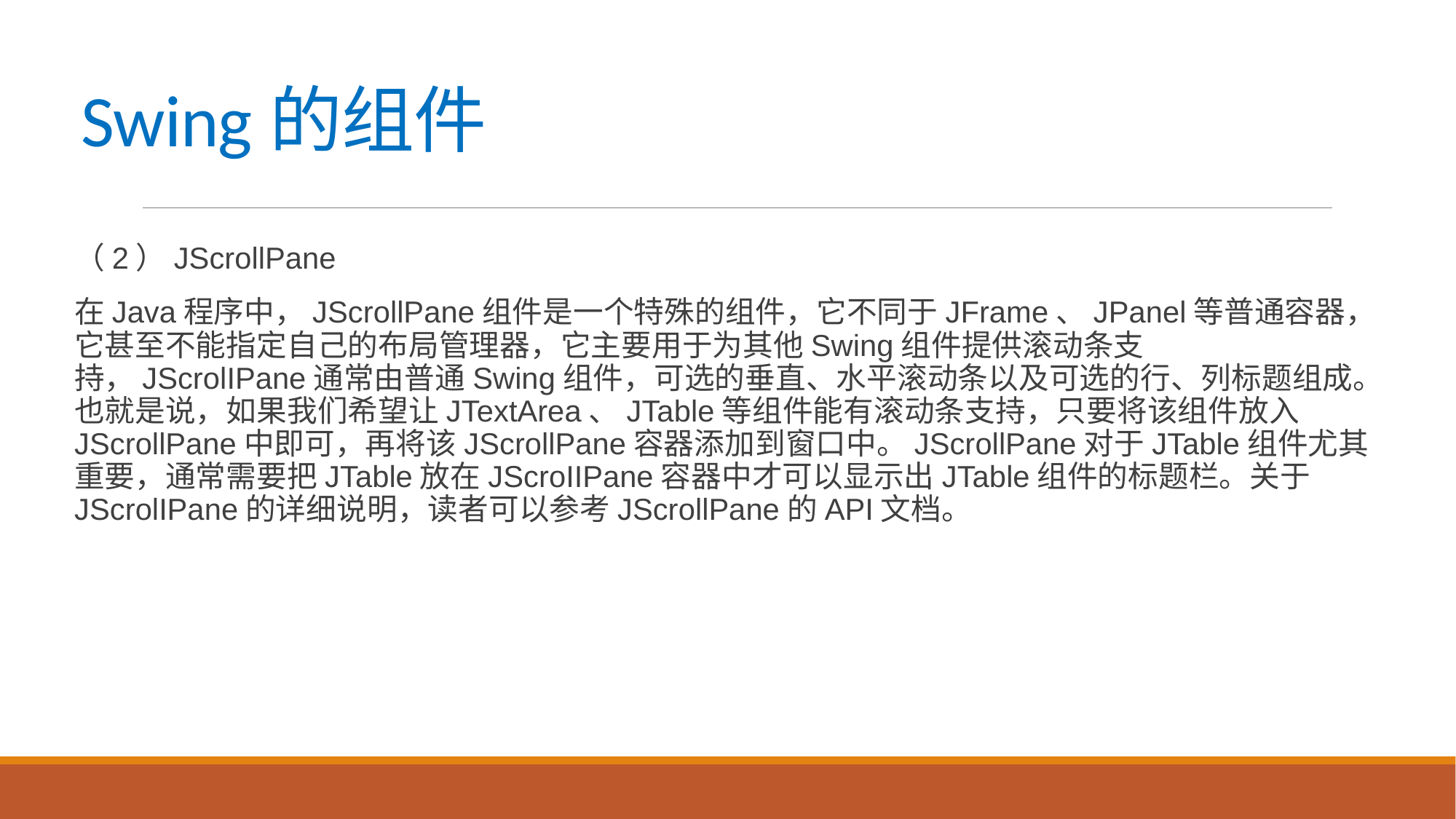

# Swing的组件
（2）JScrollPane
在Java程序中，JScrollPane组件是一个特殊的组件，它不同于JFrame、JPanel等普通容器，它甚至不能指定自己的布局管理器，它主要用于为其他Swing组件提供滚动条支持，JScrolIPane通常由普通Swing组件，可选的垂直、水平滚动条以及可选的行、列标题组成。也就是说，如果我们希望让JTextArea、JTable等组件能有滚动条支持，只要将该组件放入JScrollPane中即可，再将该JScrollPane容器添加到窗口中。JScrollPane对于JTable组件尤其重要，通常需要把JTable放在JScroIIPane容器中才可以显示出JTable组件的标题栏。关于JScrolIPane的详细说明，读者可以参考JScrollPane的API文档。